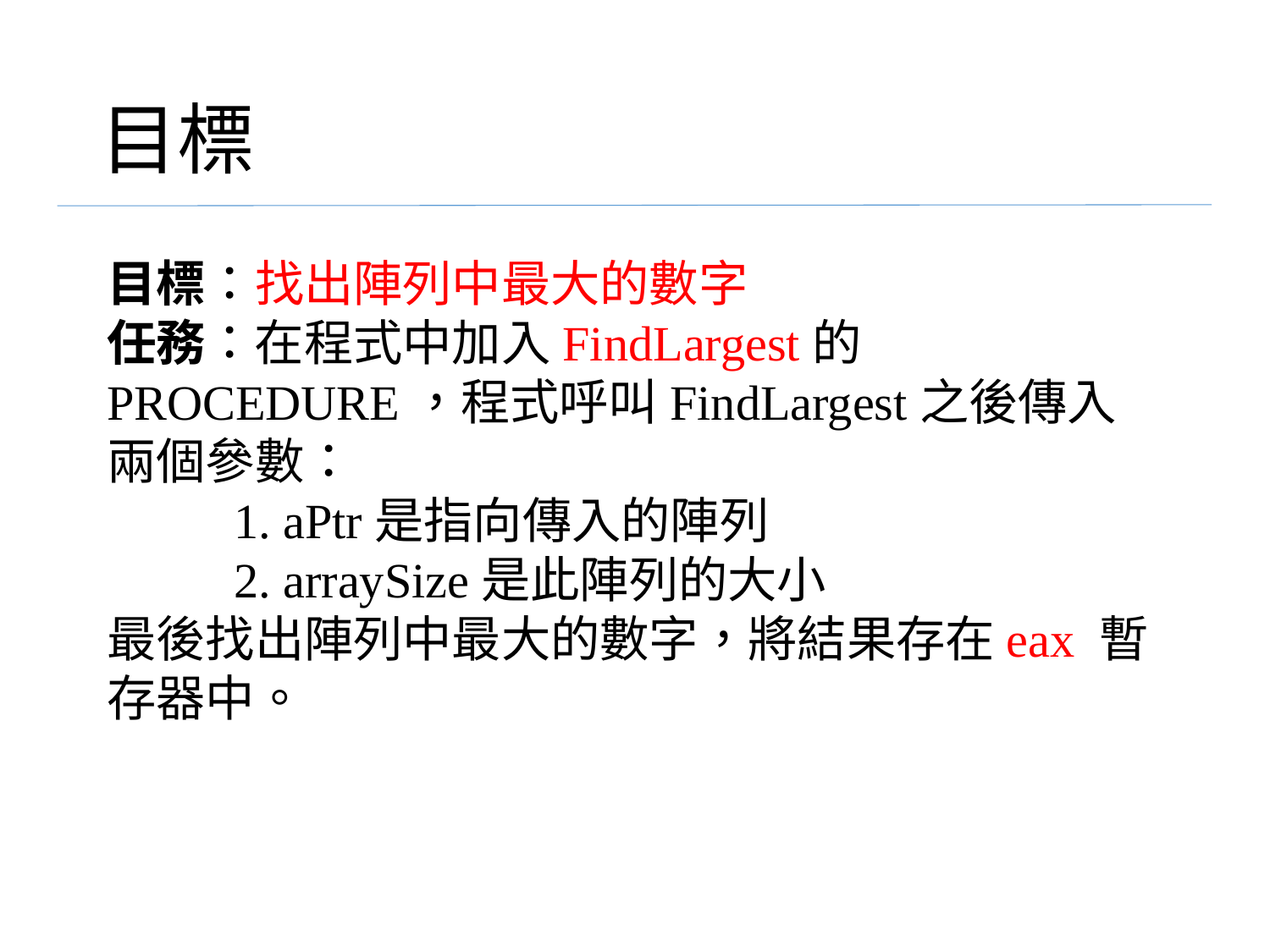

# 目標
目標：找出陣列中最大的數字
任務：在程式中加入FindLargest的PROCEDURE，程式呼叫FindLargest之後傳入兩個參數：
	1. aPtr是指向傳入的陣列
	2. arraySize是此陣列的大小
最後找出陣列中最大的數字，將結果存在eax 暫存器中。